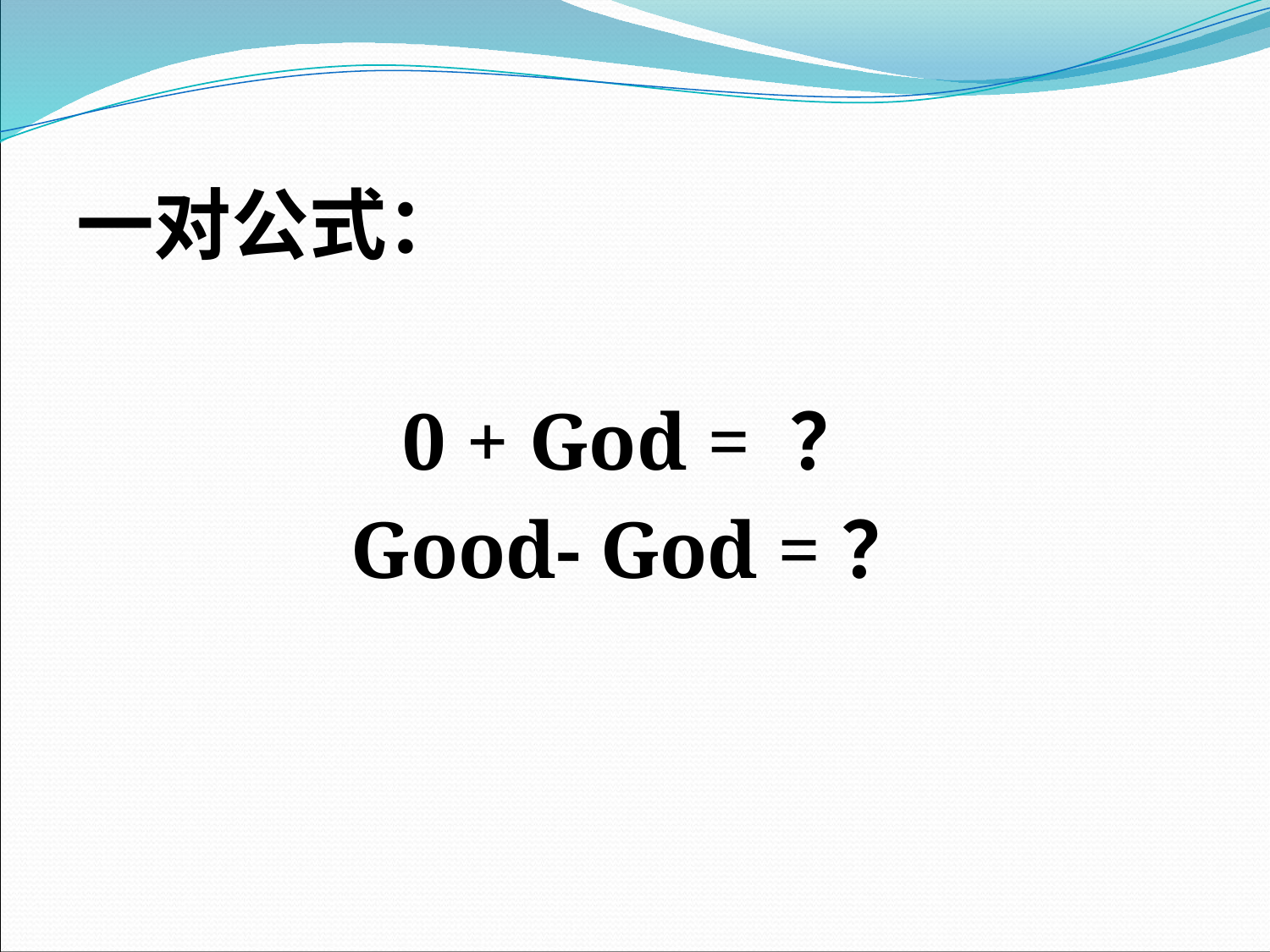

#
一对公式：

0 + God = ？
Good- God =？